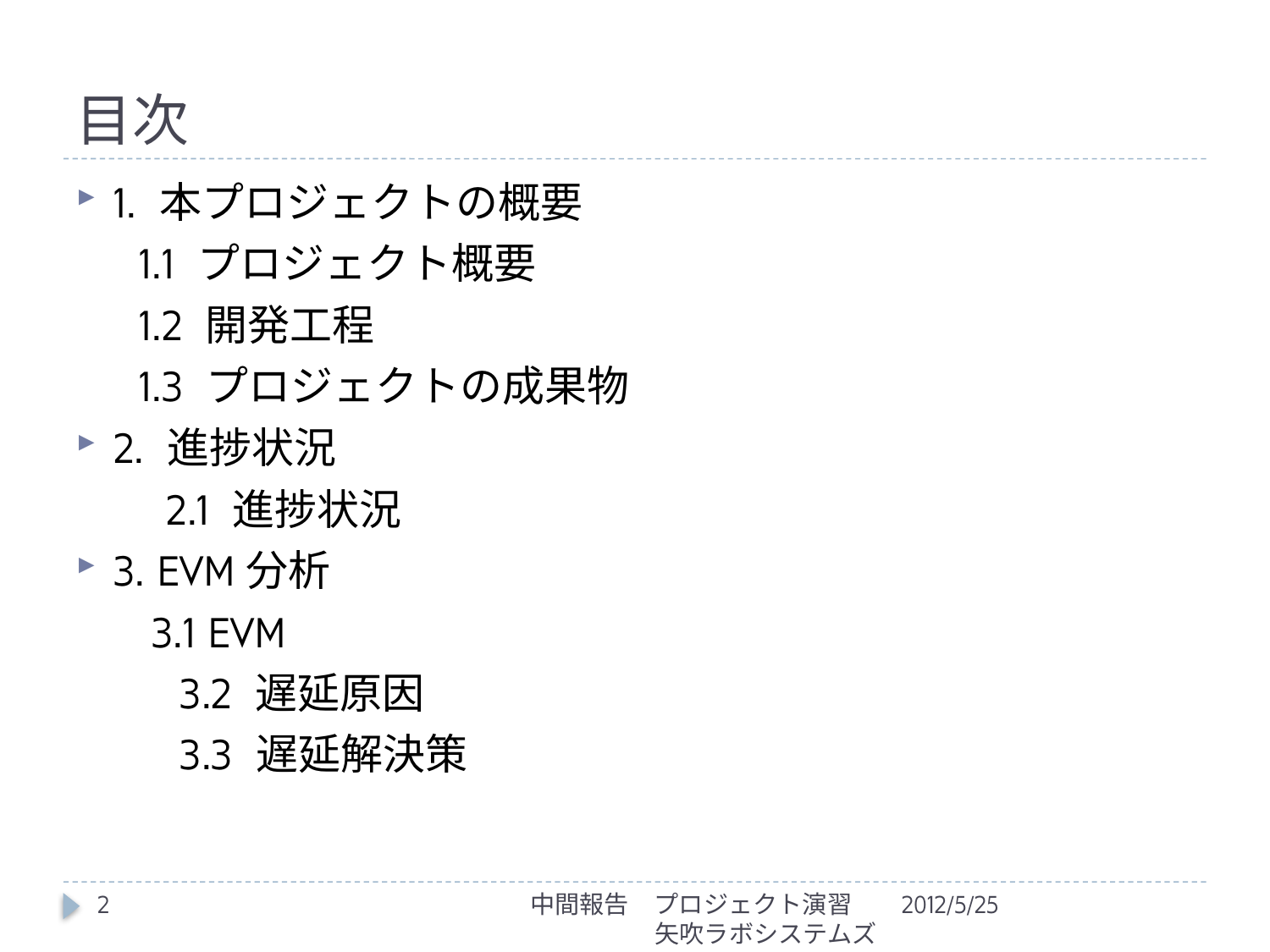

# 目次
1. 本プロジェクトの概要
     1.1 プロジェクト概要
     1.2 開発工程
     1.3 プロジェクトの成果物
2. 進捗状況
　    2.1 進捗状況
3. EVM分析
      3.1 EVM
　　 3.2 遅延原因
　　 3.3 遅延解決策
2
中間報告　プロジェクト演習
矢吹ラボシステムズ
2012/5/25